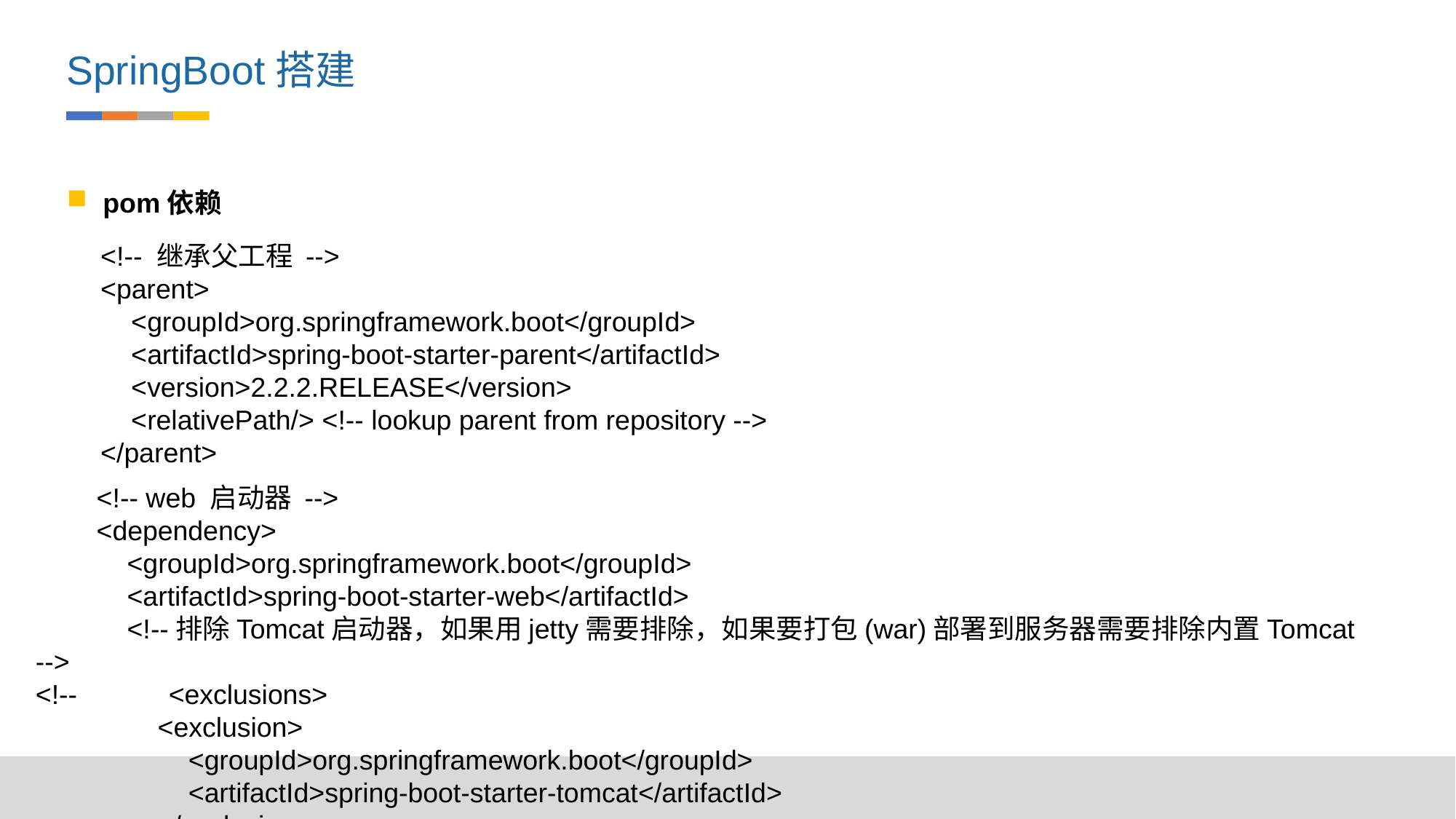

SpringBoot搭建

  pom依赖
    <!-- 继承父工程 -->
    <parent>
        <groupId>org.springframework.boot</groupId>
        <artifactId>spring-boot-starter-parent</artifactId>
        <version>2.2.2.RELEASE</version>
        <relativePath/> <!-- lookup parent from repository -->
    </parent>
        <!-- web 启动器 -->
        <dependency>
            <groupId>org.springframework.boot</groupId>
            <artifactId>spring-boot-starter-web</artifactId>
            <!--排除Tomcat启动器，如果用jetty需要排除，如果要打包(war)部署到服务器需要排除内置Tomcat -->
<!--            <exclusions>
                <exclusion>
                    <groupId>org.springframework.boot</groupId>
                    <artifactId>spring-boot-starter-tomcat</artifactId>
                </exclusion>
            </exclusions>-->
        </dependency>